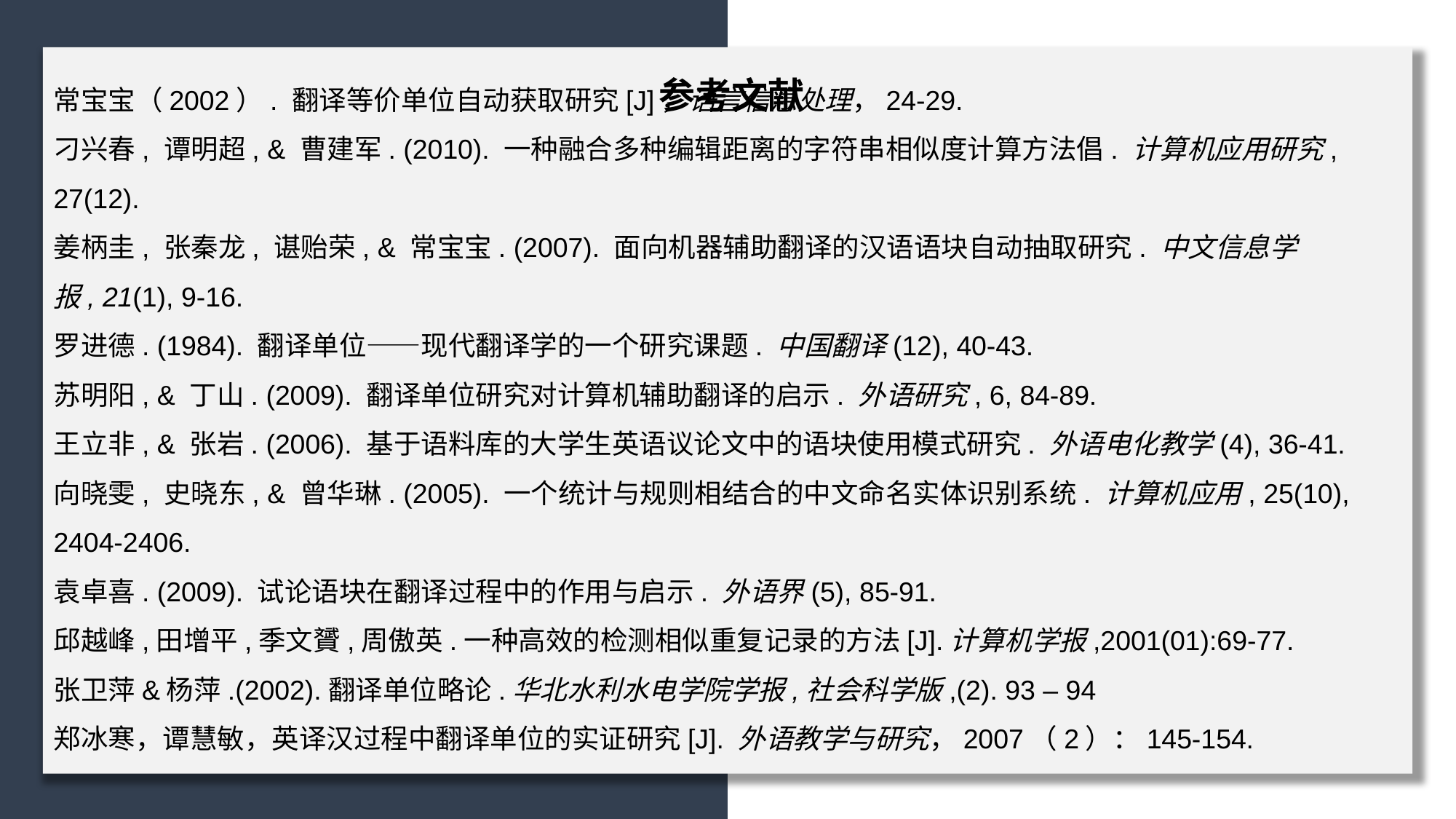

常宝宝（2002）. 翻译等价单位自动获取研究[J]，语言信息处理，24-29.
刁兴春, 谭明超, & 曹建军. (2010). 一种融合多种编辑距离的字符串相似度计算方法倡. 计算机应用研究, 27(12).
姜柄圭, 张秦龙, 谌贻荣, & 常宝宝. (2007). 面向机器辅助翻译的汉语语块自动抽取研究. 中文信息学报, 21(1), 9-16.
罗进德. (1984). 翻译单位——现代翻译学的一个研究课题. 中国翻译(12), 40-43.
苏明阳, & 丁山. (2009). 翻译单位研究对计算机辅助翻译的启示. 外语研究, 6, 84-89.
王立非, & 张岩. (2006). 基于语料库的大学生英语议论文中的语块使用模式研究. 外语电化教学(4), 36-41.
向晓雯, 史晓东, & 曾华琳. (2005). 一个统计与规则相结合的中文命名实体识别系统. 计算机应用, 25(10), 2404-2406.
袁卓喜. (2009). 试论语块在翻译过程中的作用与启示. 外语界(5), 85-91.
邱越峰,田增平,季文贇,周傲英.一种高效的检测相似重复记录的方法[J].计算机学报,2001(01):69-77.
张卫萍&杨萍.(2002).翻译单位略论.华北水利水电学院学报,社会科学版,(2). 93 – 94
郑冰寒，谭慧敏，英译汉过程中翻译单位的实证研究[J]. 外语教学与研究，2007（2）：145-154.
参考文献